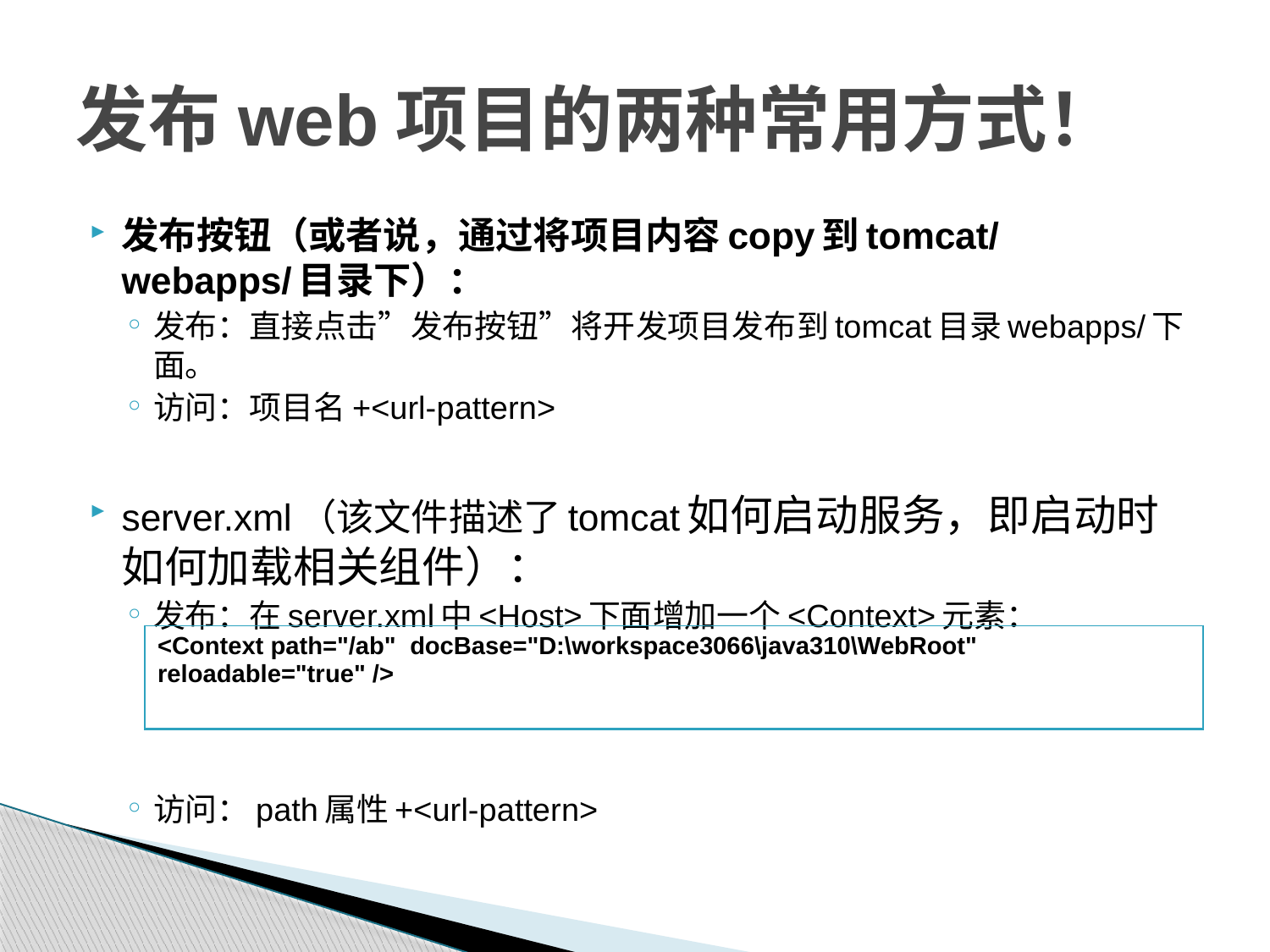

# 发布web项目的两种常用方式！
发布按钮（或者说，通过将项目内容copy到tomcat/webapps/目录下）：
发布：直接点击”发布按钮”将开发项目发布到tomcat目录webapps/下面。
访问：项目名+<url-pattern>

server.xml（该文件描述了tomcat如何启动服务，即启动时如何加载相关组件）：
发布：在server.xml中<Host>下面增加一个<Context>元素：

访问：path属性+<url-pattern>

| <Context path="/ab" docBase="D:\workspace3066\java310\WebRoot" reloadable="true" /> |
| --- |